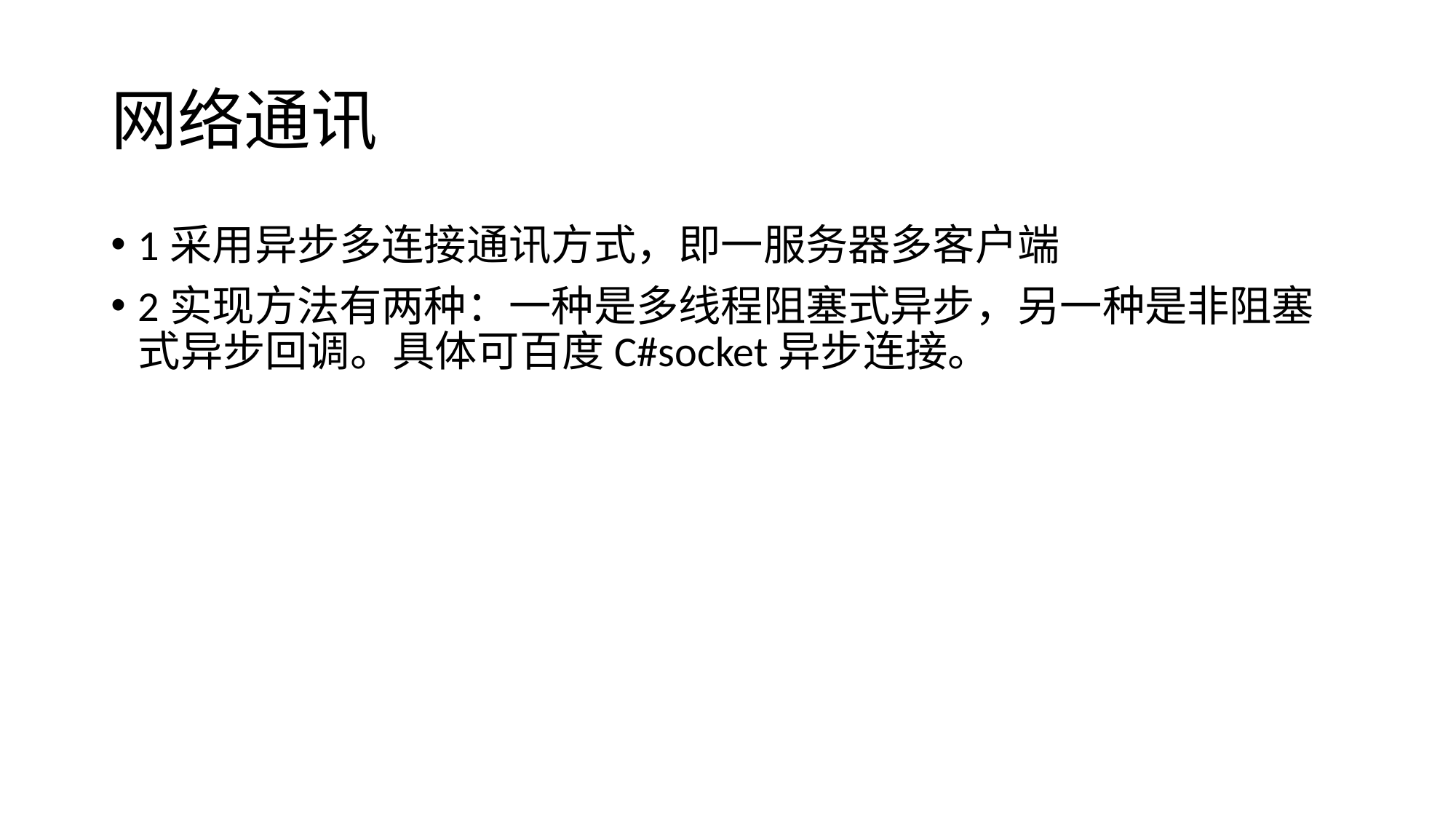

# 网络通讯
1采用异步多连接通讯方式，即一服务器多客户端
2实现方法有两种：一种是多线程阻塞式异步，另一种是非阻塞式异步回调。具体可百度C#socket异步连接。